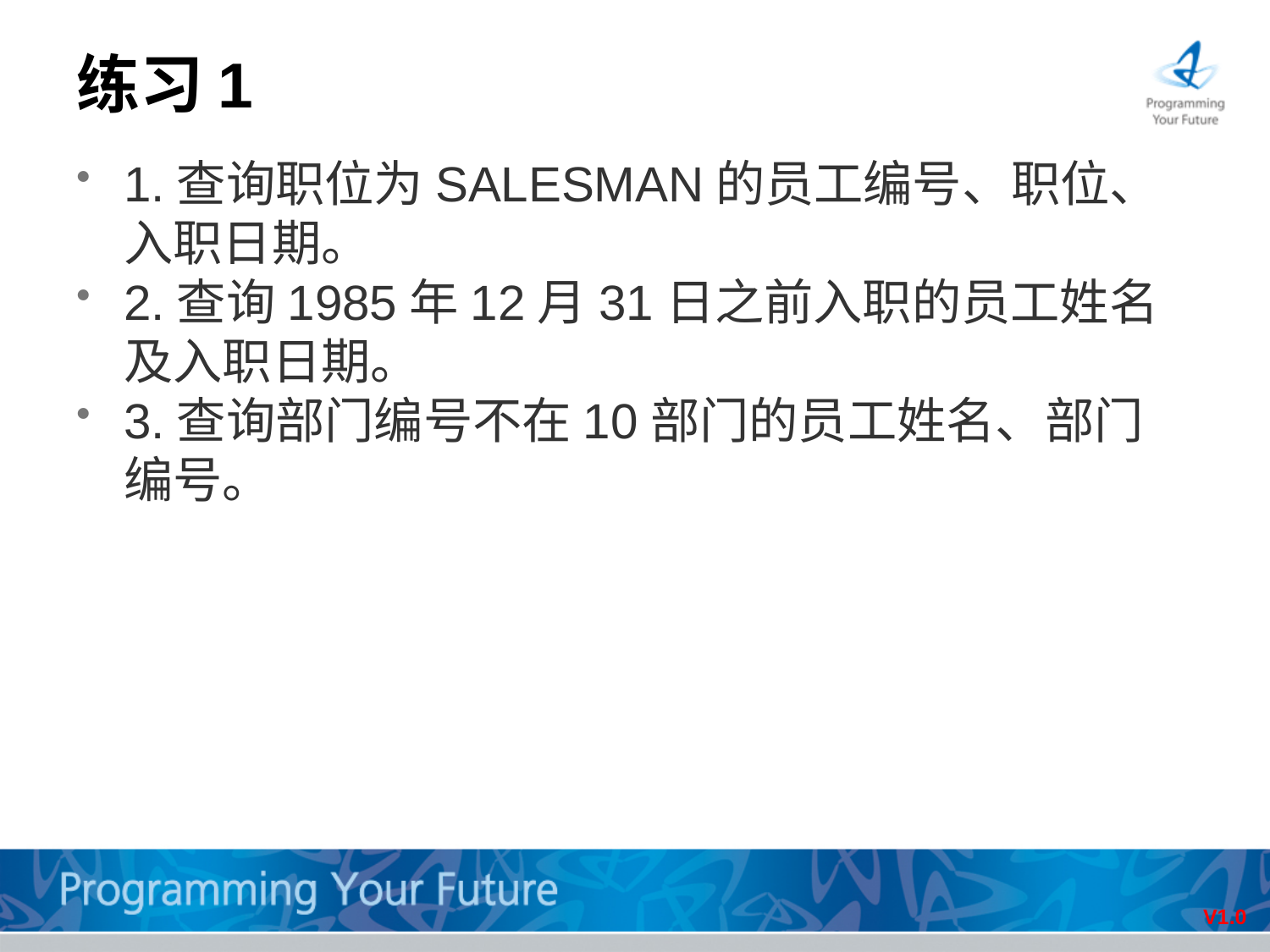

# 练习1
1.查询职位为SALESMAN的员工编号、职位、入职日期。
2.查询1985年12月31日之前入职的员工姓名及入职日期。
3.查询部门编号不在10部门的员工姓名、部门编号。